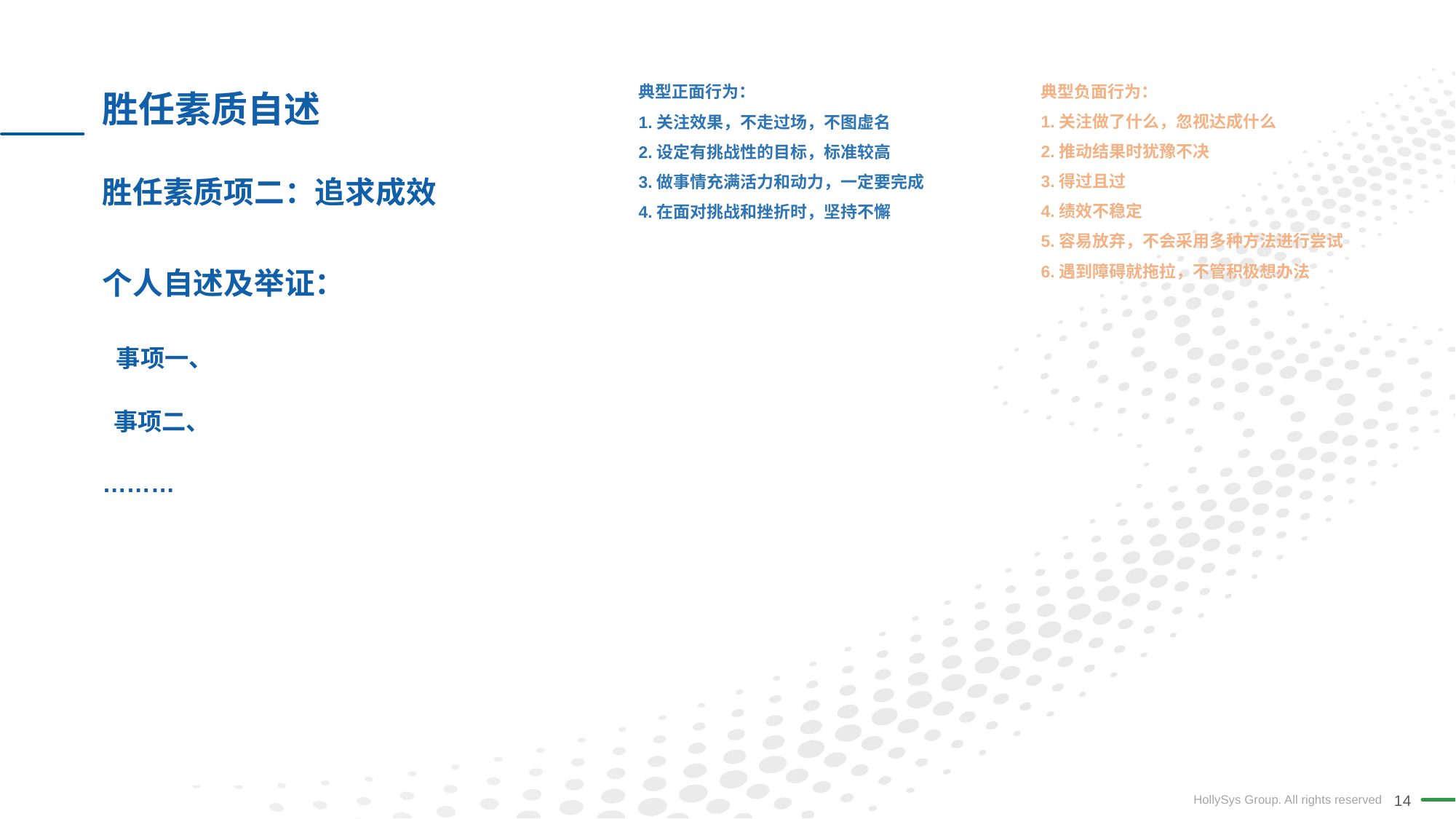

# 胜任素质自述
典型负面行为：
1.关注做了什么，忽视达成什么
2.推动结果时犹豫不决
3.得过且过
4.绩效不稳定
5.容易放弃，不会采用多种方法进行尝试
6.遇到障碍就拖拉，不管积极想办法
典型正面行为：
1.关注效果，不走过场，不图虚名
2.设定有挑战性的目标，标准较高
3.做事情充满活力和动力，一定要完成
4.在面对挑战和挫折时，坚持不懈
胜任素质项二：追求成效
个人自述及举证：
 事项一、
 事项二、
………